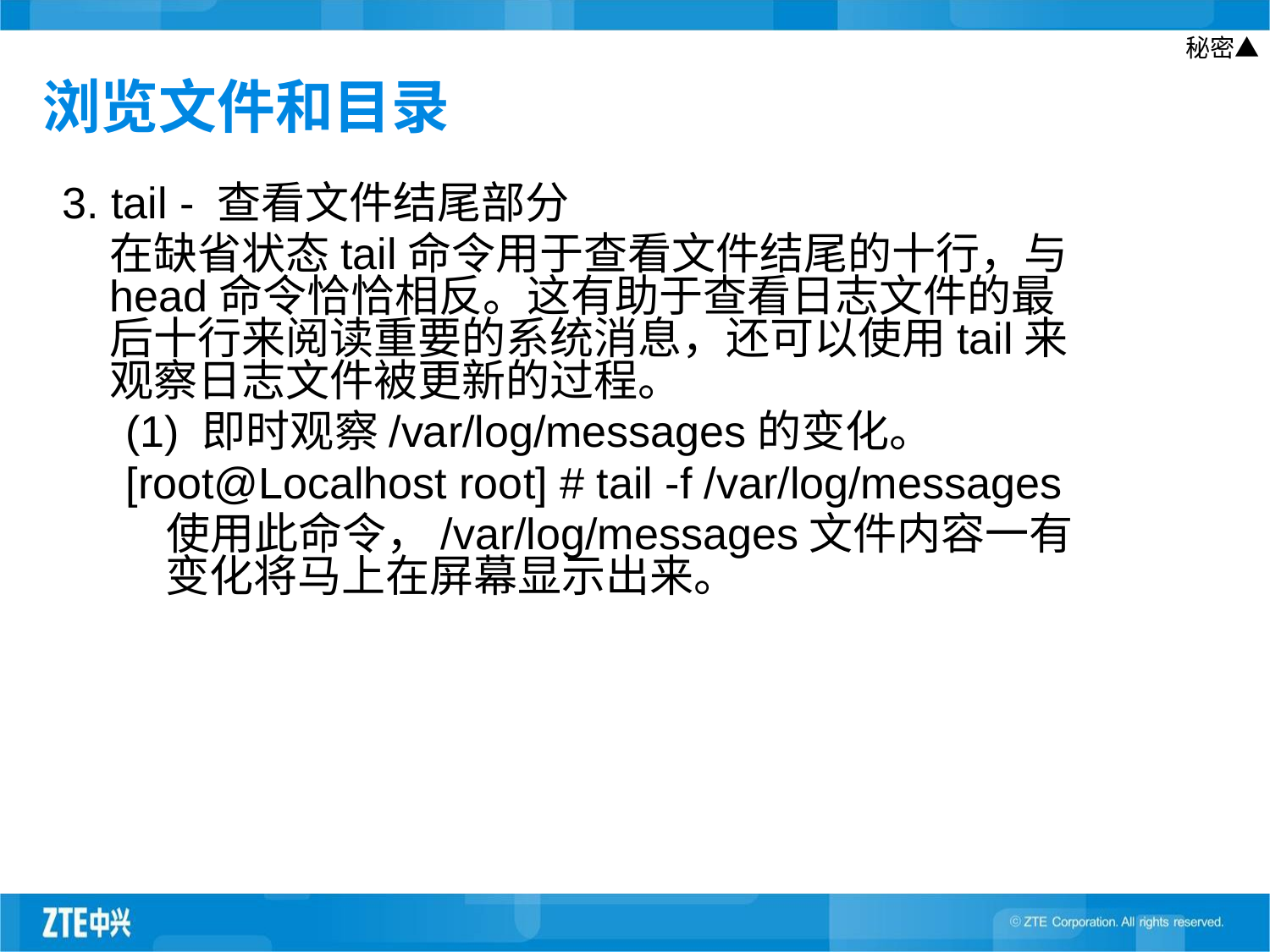

# 浏览文件和目录
3. tail - 查看文件结尾部分
	在缺省状态tail命令用于查看文件结尾的十行，与head命令恰恰相反。这有助于查看日志文件的最后十行来阅读重要的系统消息，还可以使用tail来观察日志文件被更新的过程。
(1) 即时观察/var/log/messages的变化。
[root@Localhost root] # tail -f /var/log/messages
   使用此命令，/var/log/messages文件内容一有变化将马上在屏幕显示出来。